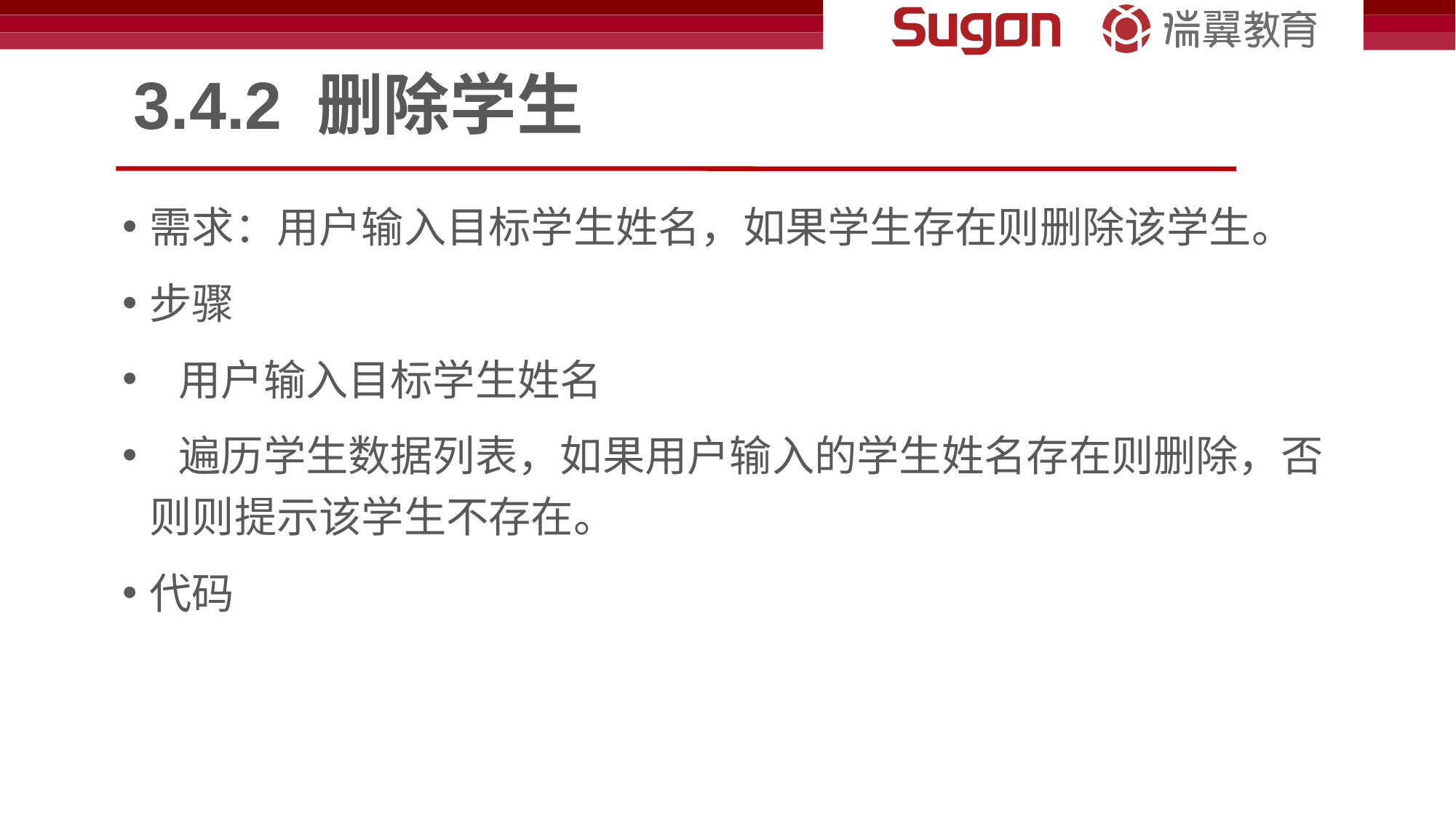

# 3.4.2 删除学生
需求：用户输入目标学生姓名，如果学生存在则删除该学生。
步骤
  用户输入目标学生姓名
  遍历学生数据列表，如果用户输入的学生姓名存在则删除，否则则提示该学生不存在。
代码